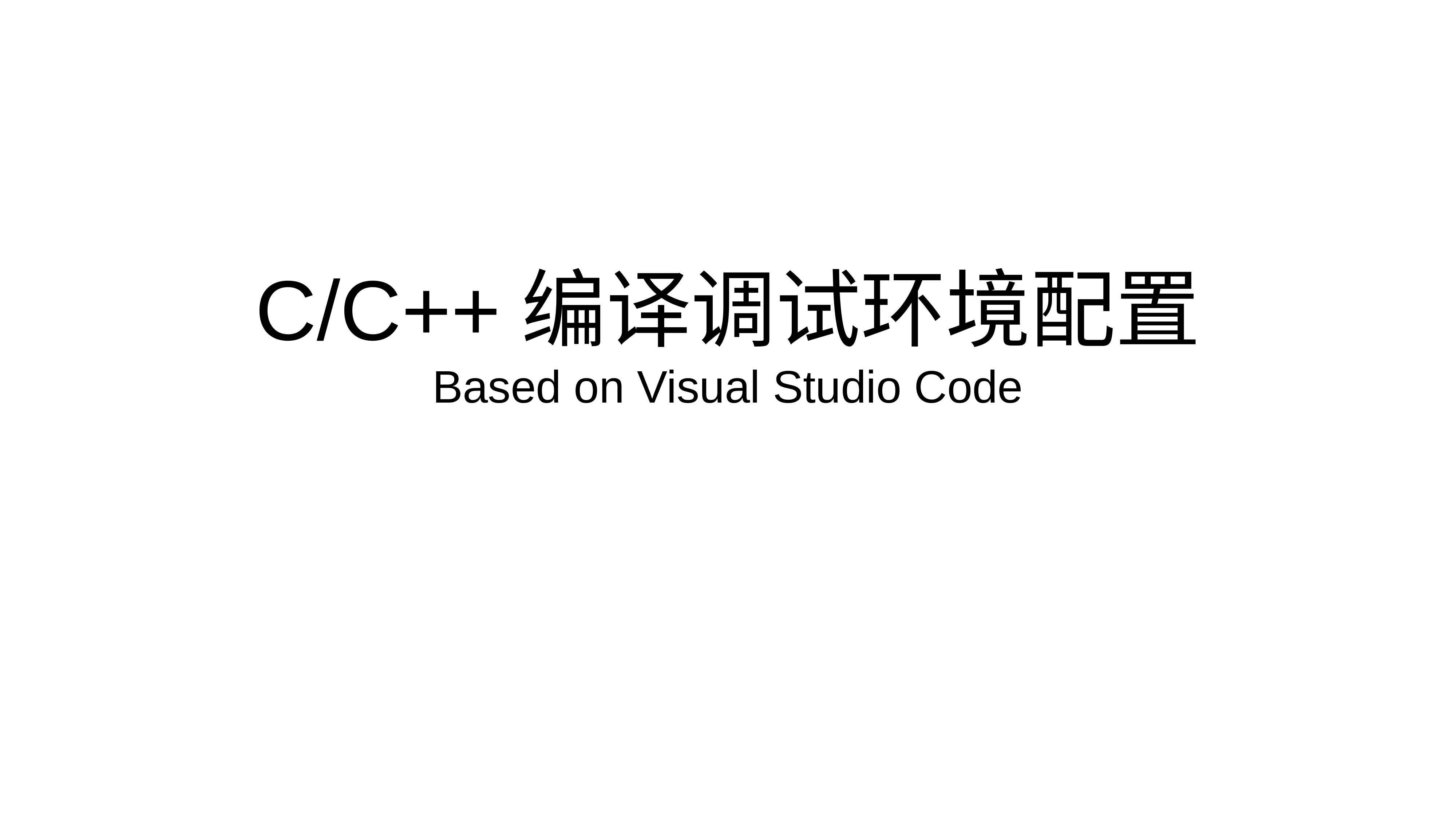

# C/C++编译调试环境配置
Based on Visual Studio Code